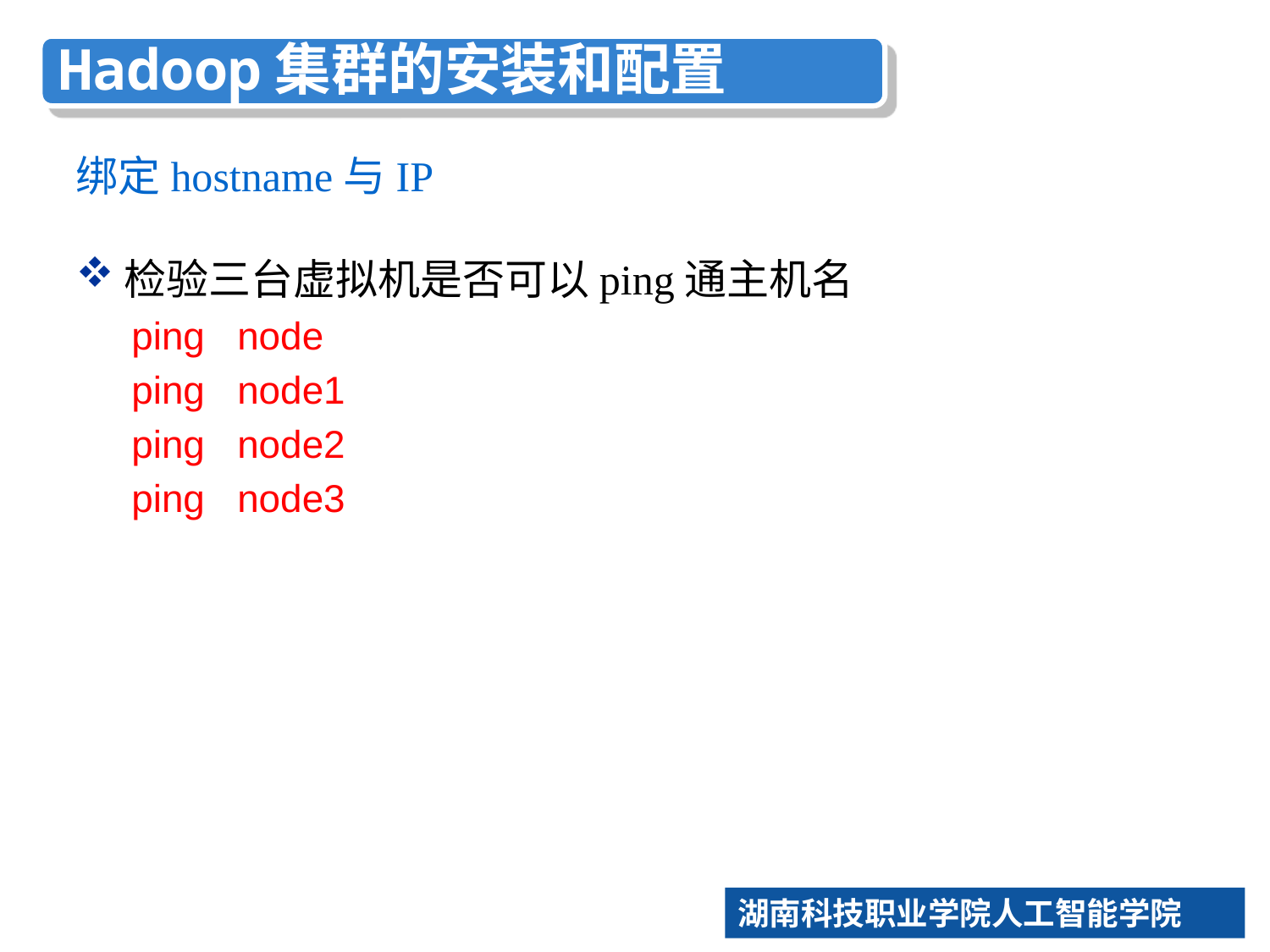

绑定hostname与IP
检验三台虚拟机是否可以ping通主机名
ping   node
ping   node1
ping   node2
ping   node3